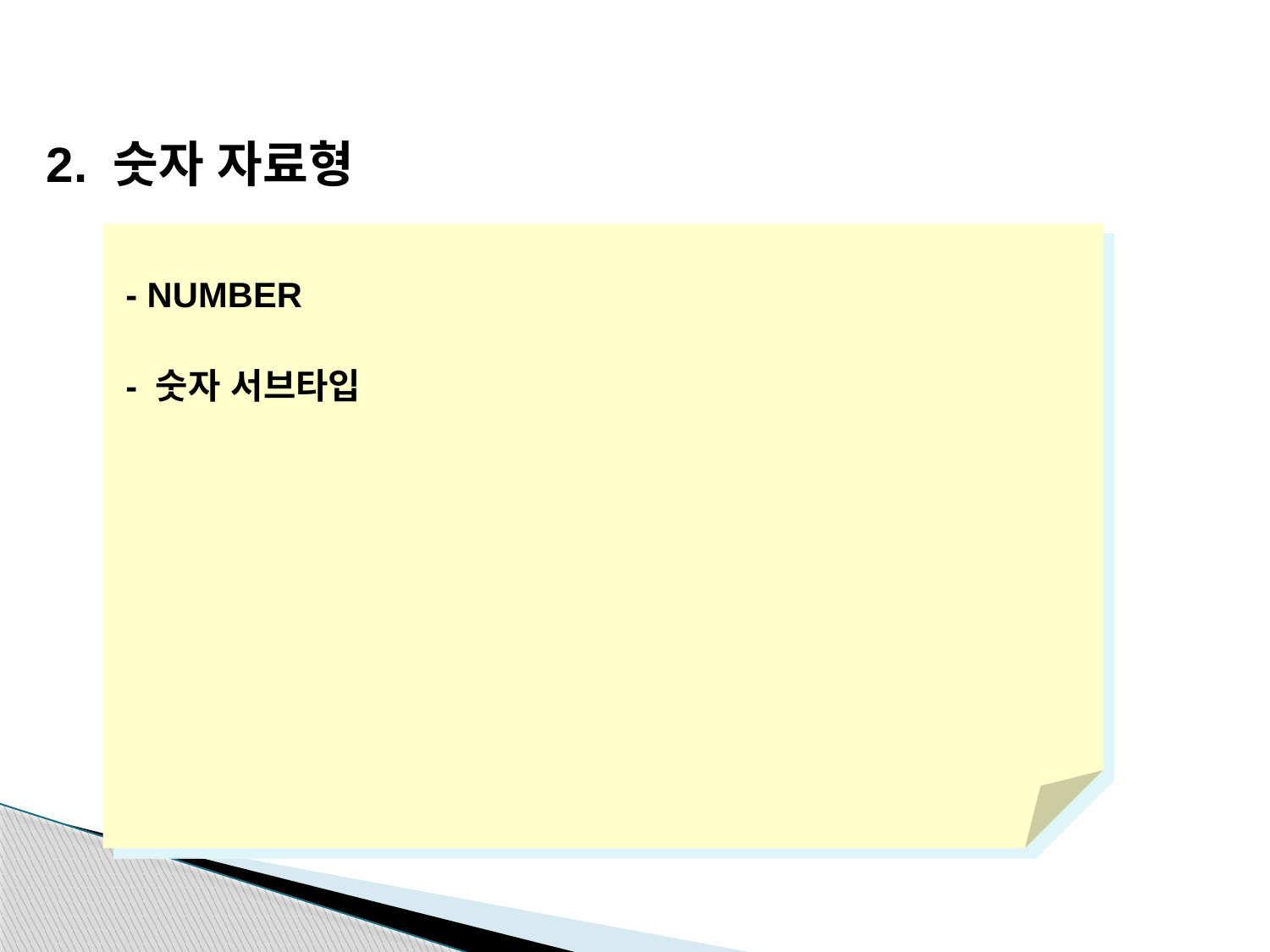

2. 숫자 자료형
- NUMBER
- 숫자 서브타입